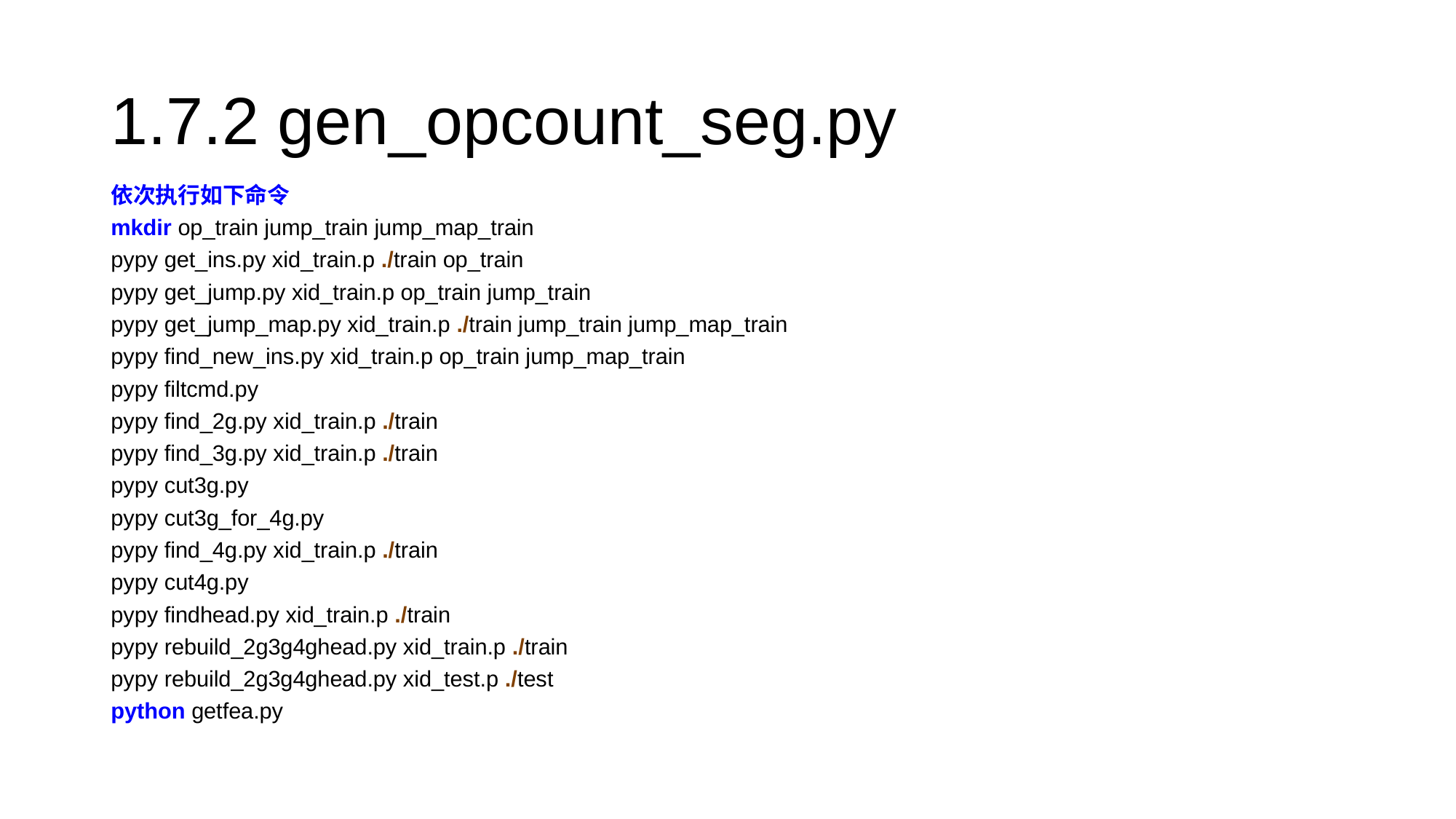

# 1.7.2 gen_opcount_seg.py
依次执行如下命令
mkdir op_train jump_train jump_map_train
pypy get_ins.py xid_train.p ./train op_train
pypy get_jump.py xid_train.p op_train jump_train
pypy get_jump_map.py xid_train.p ./train jump_train jump_map_train
pypy find_new_ins.py xid_train.p op_train jump_map_train
pypy filtcmd.py
pypy find_2g.py xid_train.p ./train
pypy find_3g.py xid_train.p ./train
pypy cut3g.py
pypy cut3g_for_4g.py
pypy find_4g.py xid_train.p ./train
pypy cut4g.py
pypy findhead.py xid_train.p ./train
pypy rebuild_2g3g4ghead.py xid_train.p ./train
pypy rebuild_2g3g4ghead.py xid_test.p ./test
python getfea.py